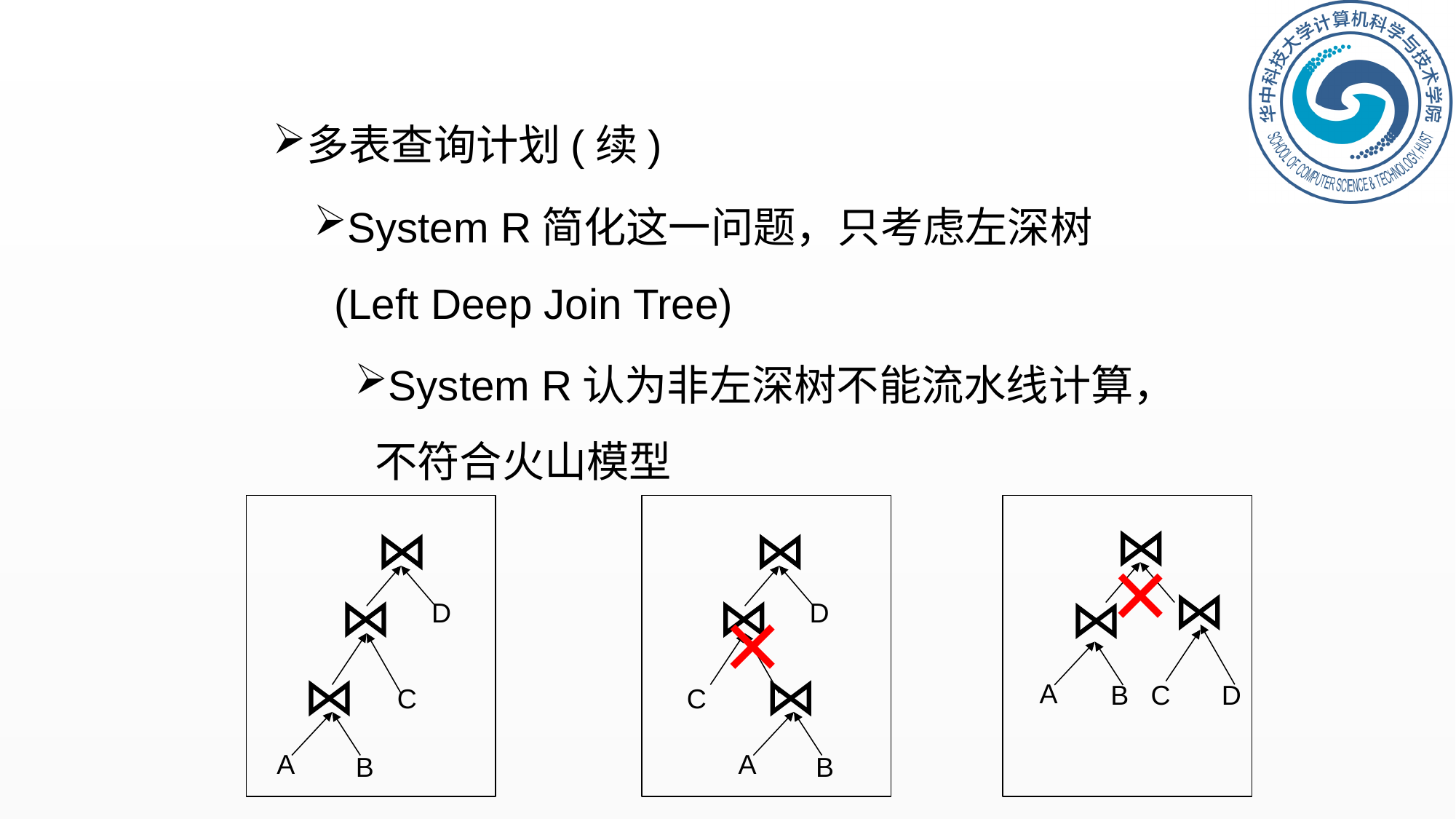

9.4.2 计划枚举
多表查询计划(续)
System R简化这一问题，只考虑左深树(Left Deep Join Tree)
System R认为非左深树不能流水线计算，不符合火山模型

×

×
D
D

A
B
C
D
C
C

A
A
B
B